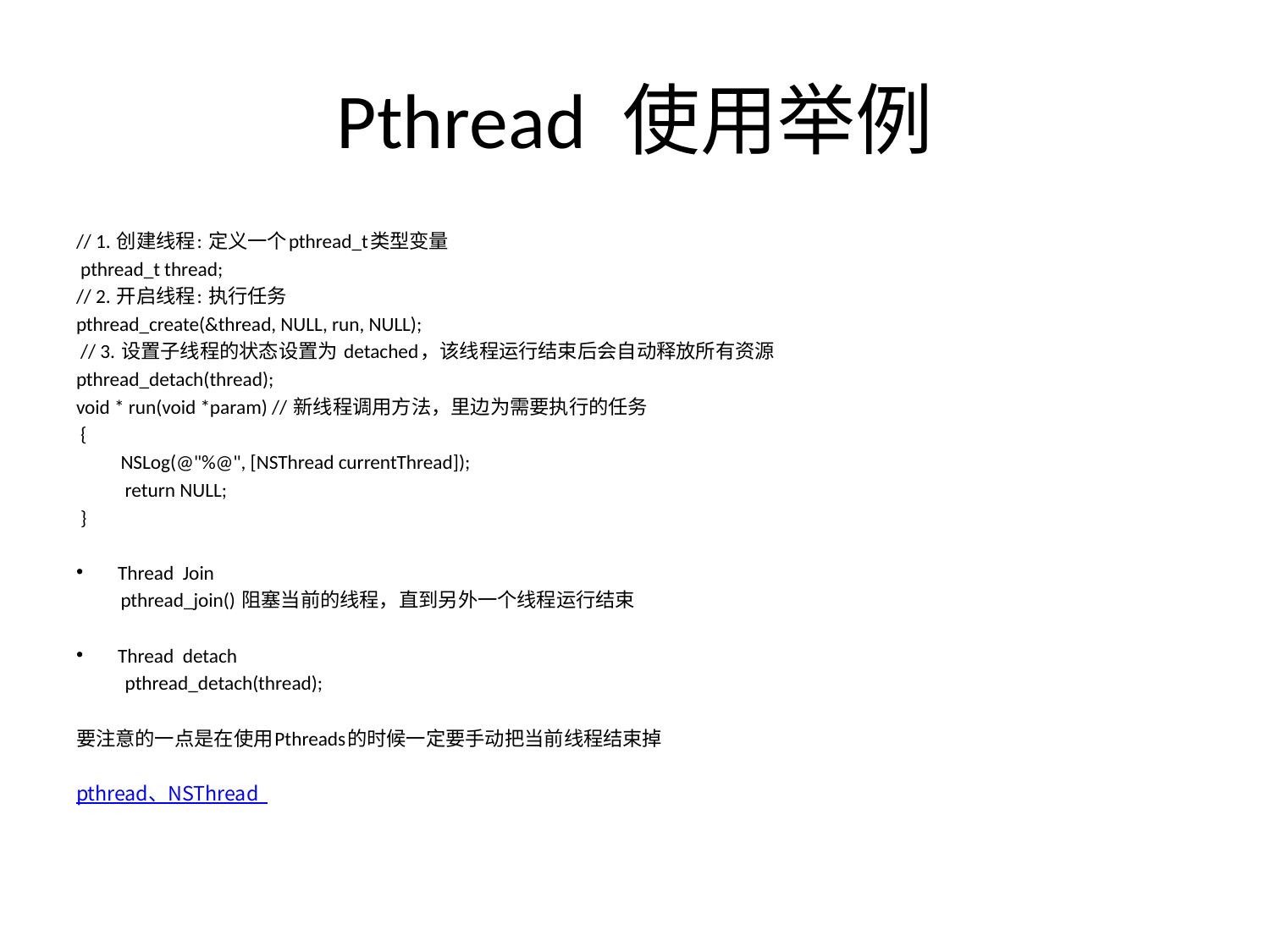

# Pthread 使用举例
// 1. 创建线程: 定义一个pthread_t类型变量
 pthread_t thread;
// 2. 开启线程: 执行任务
pthread_create(&thread, NULL, run, NULL);
 // 3. 设置子线程的状态设置为 detached，该线程运行结束后会自动释放所有资源
pthread_detach(thread);
void * run(void *param) // 新线程调用方法，里边为需要执行的任务
 {
	NSLog(@"%@", [NSThread currentThread]);
       	 return NULL;
 }

Thread  Join
 	pthread_join() 阻塞当前的线程，直到另外一个线程运行结束

Thread  detach
	 pthread_detach(thread);

要注意的一点是在使用Pthreads的时候一定要手动把当前线程结束掉

pthread、NSThread